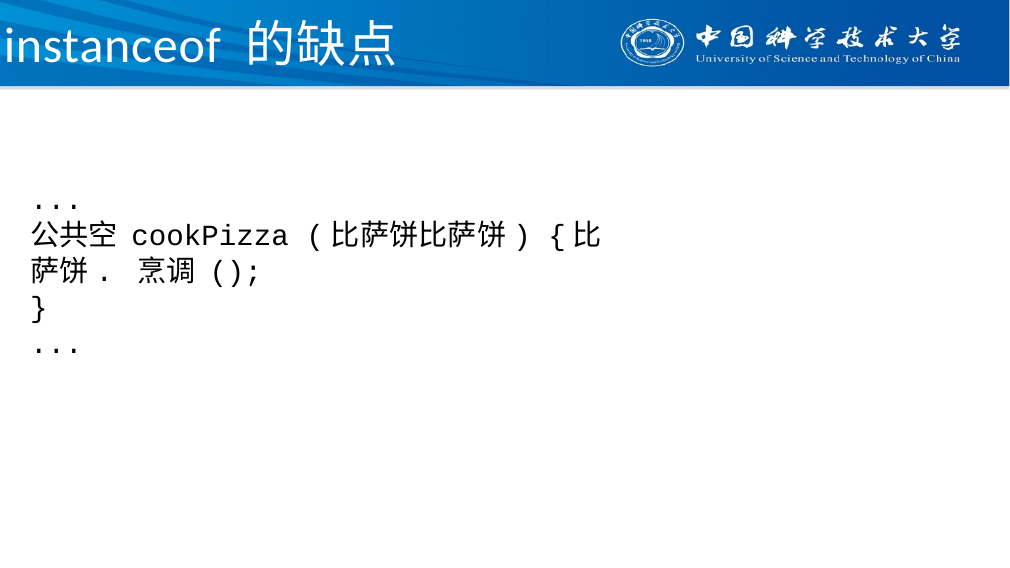

# instanceof 的缺点
...
公共空 cookPizza (比萨饼比萨饼) {比萨饼. 烹调 ();
}
...